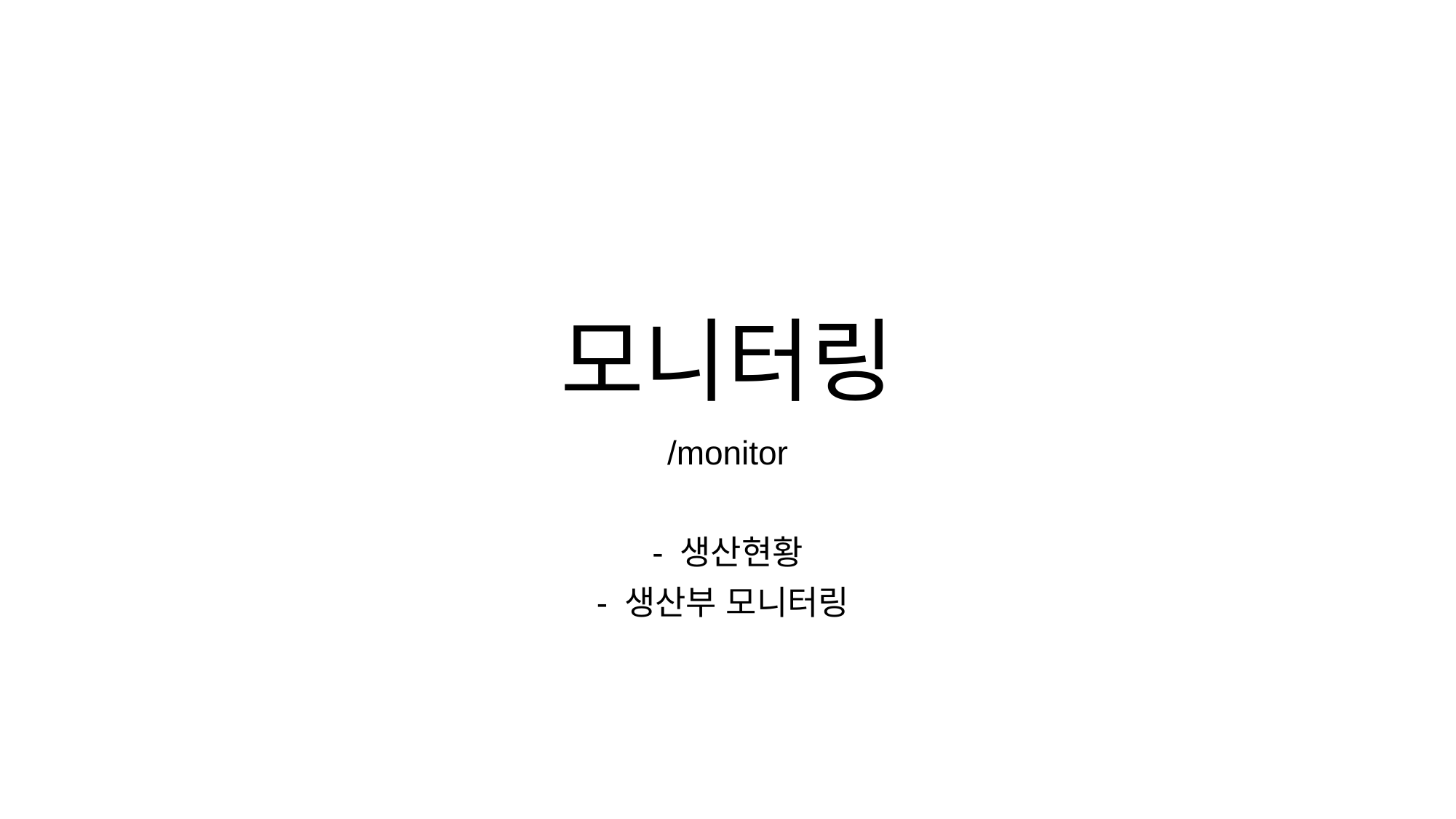

# 모니터링
/monitor

- 생산현황
- 생산부 모니터링